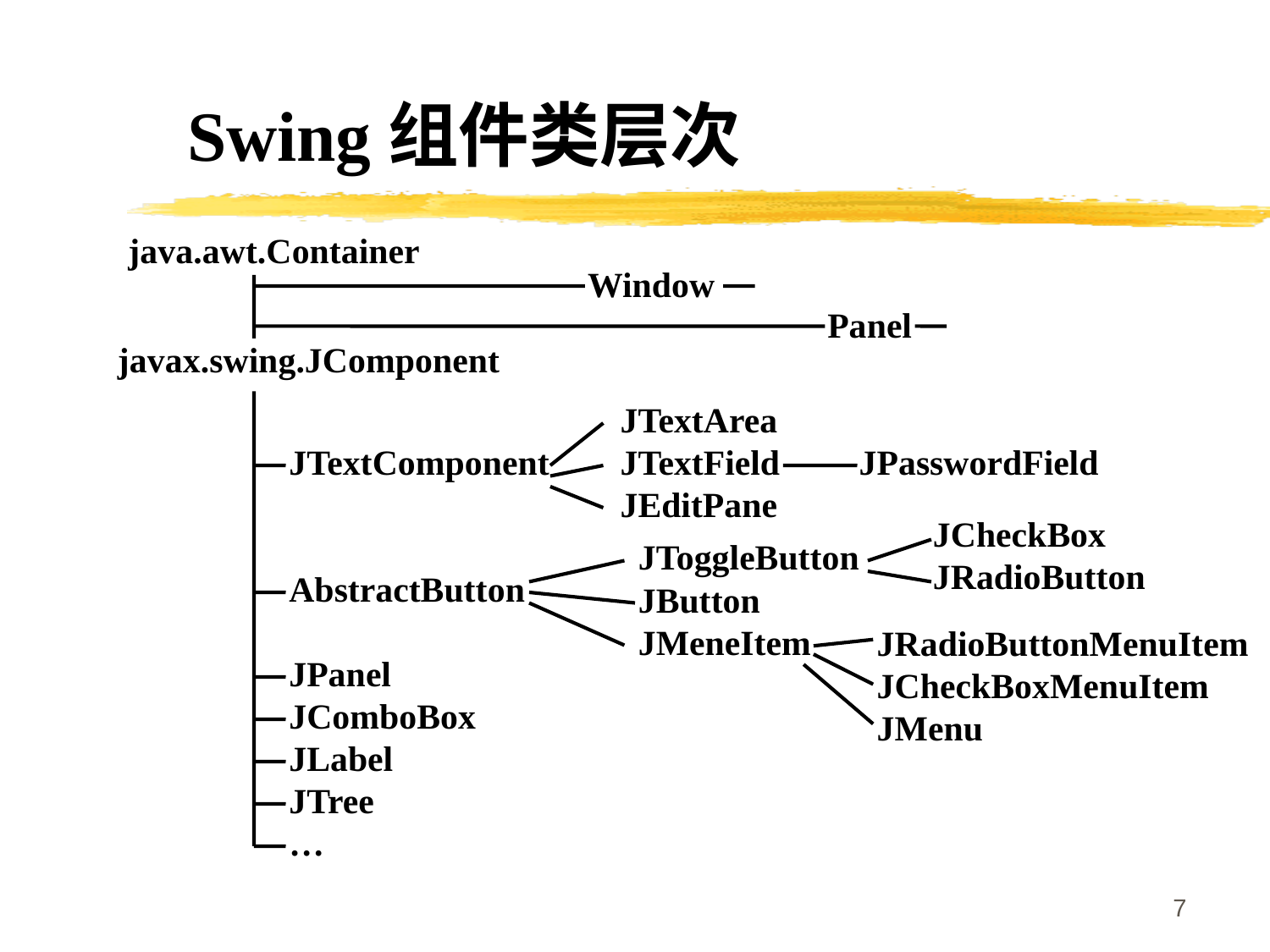

Swing组件类层次
java.awt.Container
Window

Panel

javax.swing.JComponent

JTextArea
JTextField
JEditPane

JTextComponent

AbstractButton

JPanel
JComboBox
JLabel
JTree
…
JPasswordField

JCheckBox
JRadioButton
JToggleButton
JButton
JMeneItem

JRadioButtonMenuItem
JCheckBoxMenuItem
JMenu

7